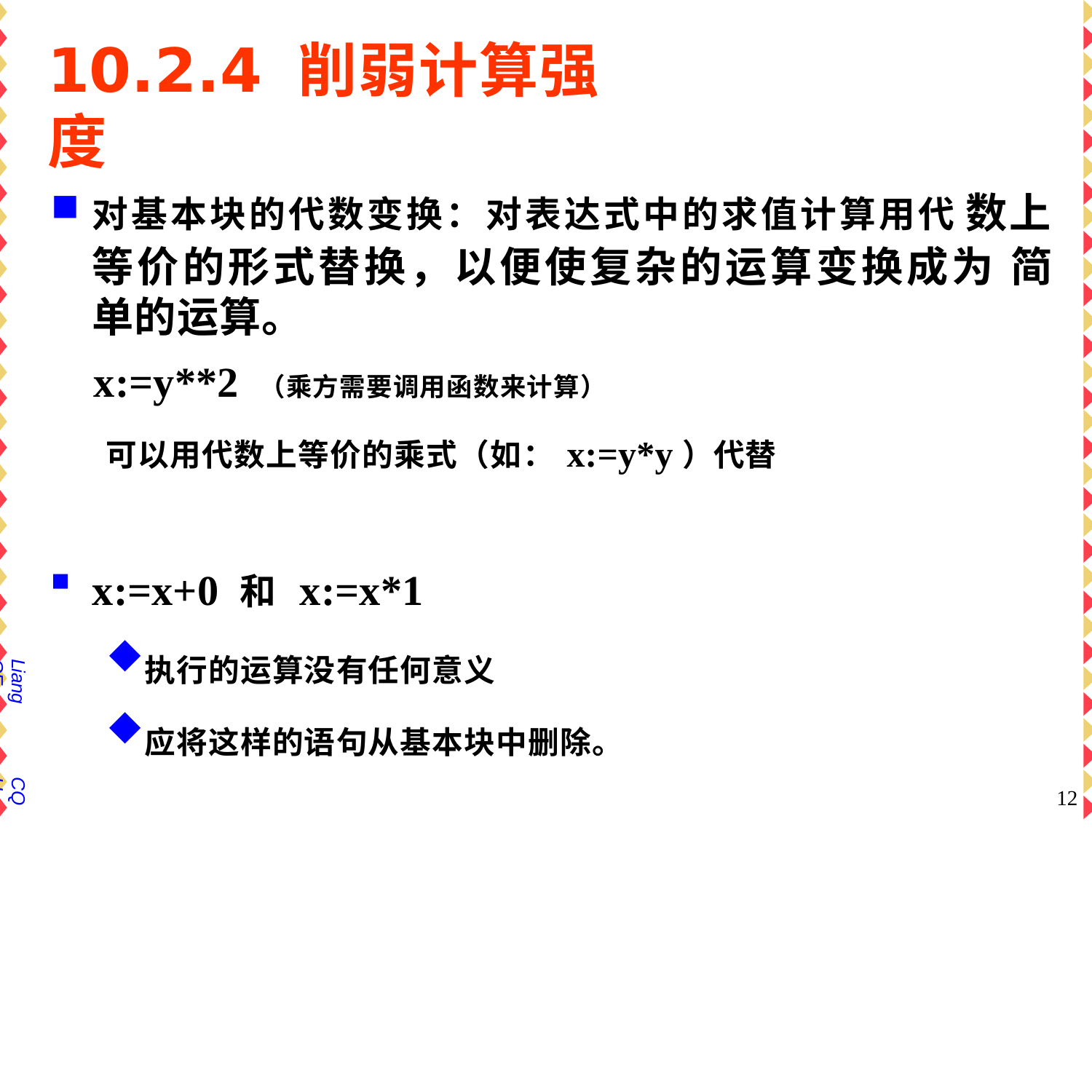

# 10.2.4 削弱计算强度
对基本块的代数变换：对表达式中的求值计算用代 数上等价的形式替换，以便使复杂的运算变换成为 简单的运算。
x:=y**2 （乘方需要调用函数来计算）
可以用代数上等价的乘式（如：x:=y*y）代替

x:=x+0 和 x:=x*1
执行的运算没有任何意义
应将这样的语句从基本块中删除。
Liang GE
CQU
12